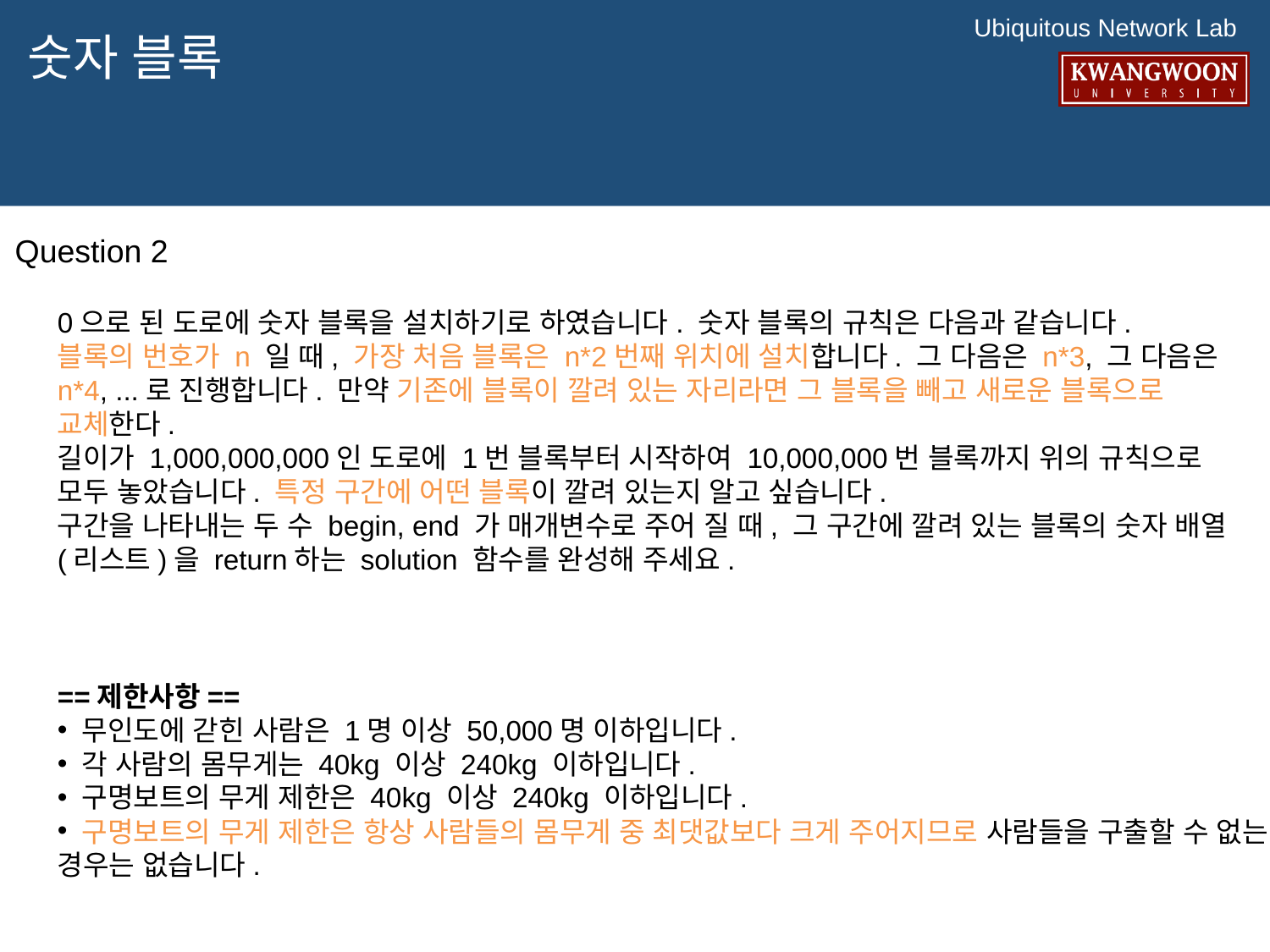

# 숫자 블록
Question 2
0으로 된 도로에 숫자 블록을 설치하기로 하였습니다. 숫자 블록의 규칙은 다음과 같습니다.
블록의 번호가 n 일 때, 가장 처음 블록은 n*2번째 위치에 설치합니다. 그 다음은 n*3, 그 다음은 n*4, ...로 진행합니다. 만약 기존에 블록이 깔려 있는 자리라면 그 블록을 빼고 새로운 블록으로 교체한다.
길이가 1,000,000,000인 도로에 1번 블록부터 시작하여 10,000,000번 블록까지 위의 규칙으로 모두 놓았습니다. 특정 구간에 어떤 블록이 깔려 있는지 알고 싶습니다.
구간을 나타내는 두 수 begin, end 가 매개변수로 주어 질 때, 그 구간에 깔려 있는 블록의 숫자 배열(리스트)을 return하는 solution 함수를 완성해 주세요.
==제한사항==
 무인도에 갇힌 사람은 1명 이상 50,000명 이하입니다.
 각 사람의 몸무게는 40kg 이상 240kg 이하입니다.
 구명보트의 무게 제한은 40kg 이상 240kg 이하입니다.
 구명보트의 무게 제한은 항상 사람들의 몸무게 중 최댓값보다 크게 주어지므로 사람들을 구출할 수 없는 경우는 없습니다.